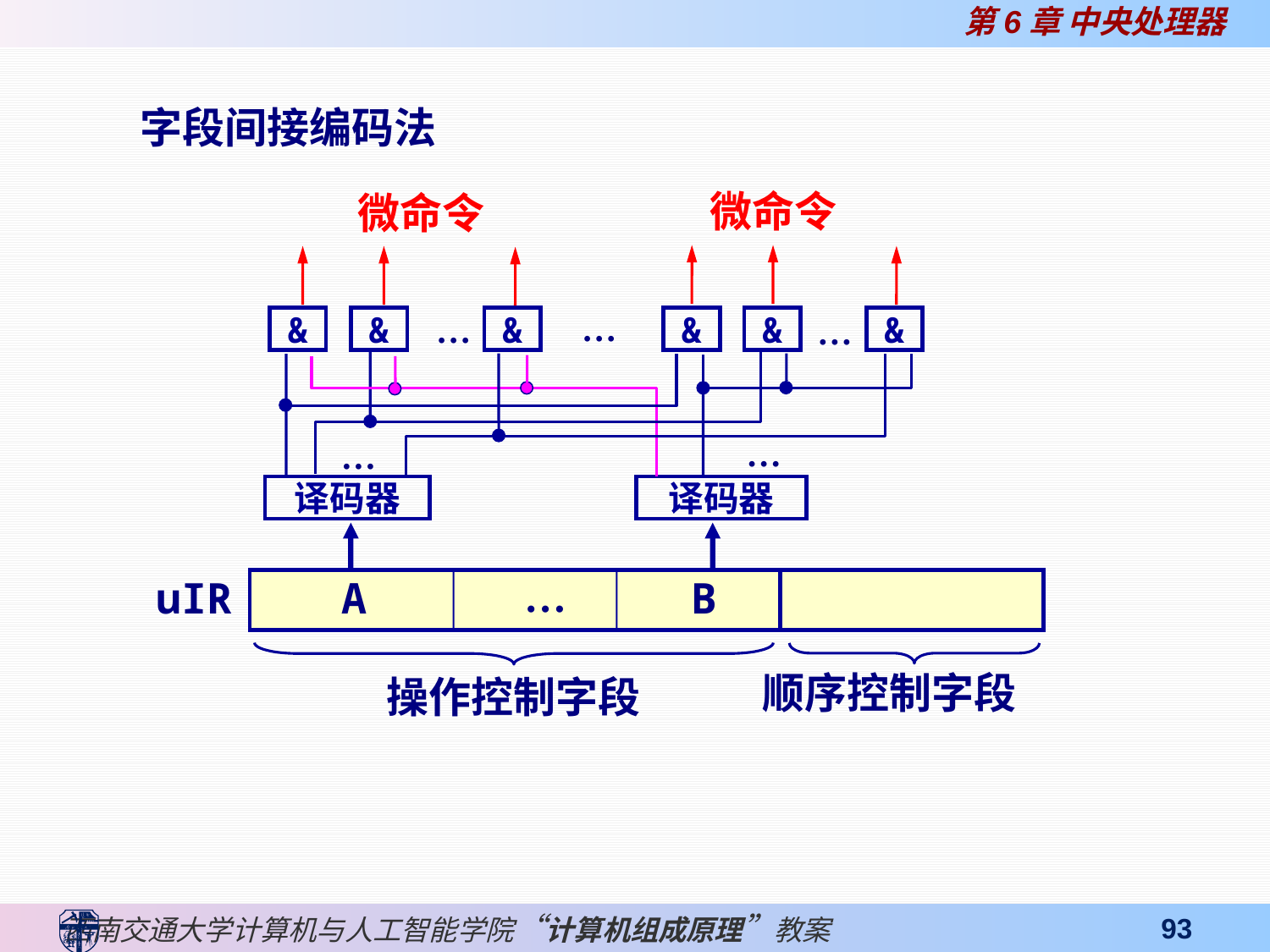

字段间接编码法
微命令
微命令

…
&
&
…
&
&
&
&
…

…
…
译码器
译码器

…

uIR
A
B
顺序控制字段
操作控制字段